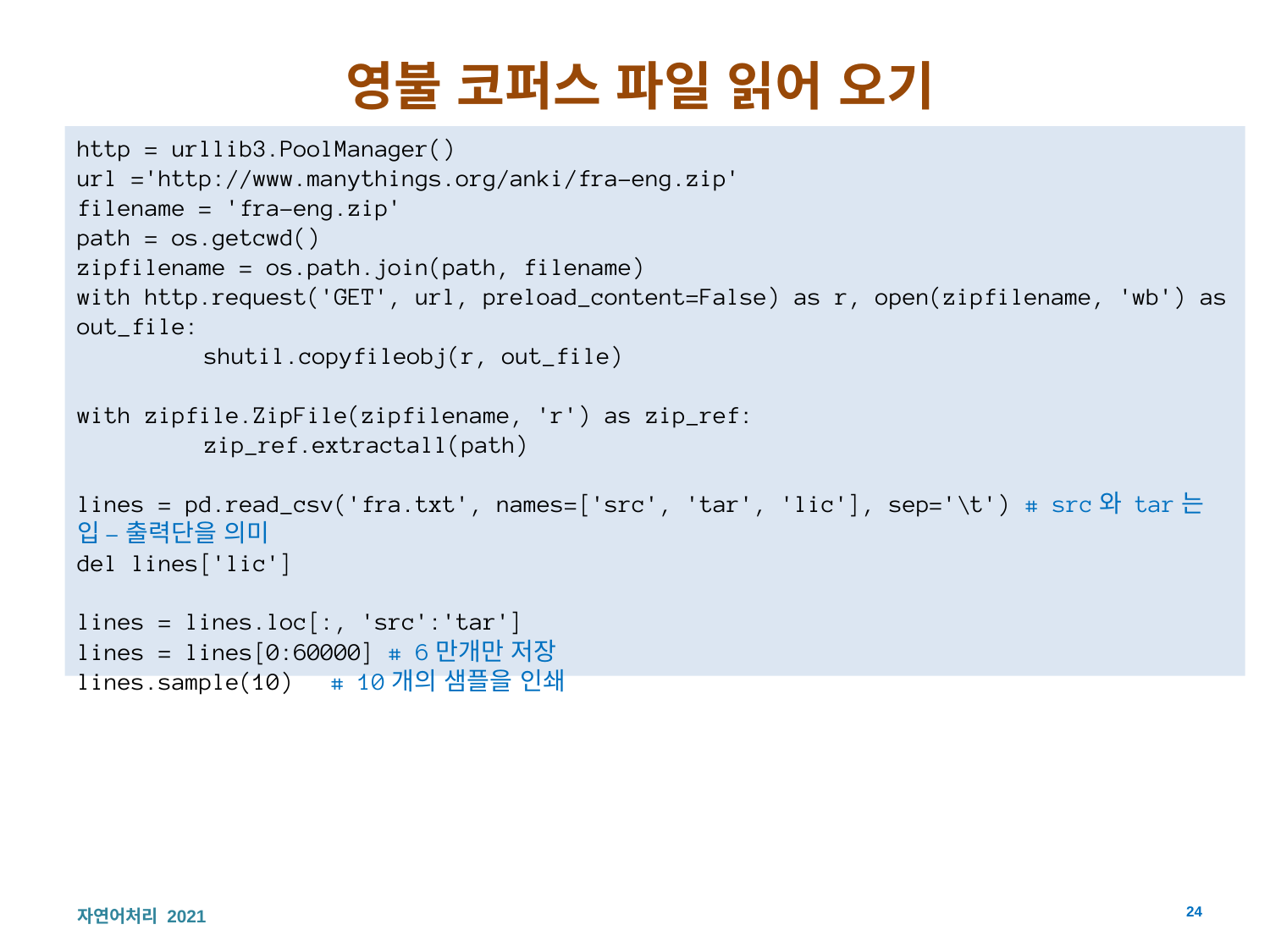

# 영불 코퍼스 파일 읽어 오기
http = urllib3.PoolManager()
url ='http://www.manythings.org/anki/fra-eng.zip'
filename = 'fra-eng.zip'
path = os.getcwd()
zipfilename = os.path.join(path, filename)
with http.request('GET', url, preload_content=False) as r, open(zipfilename, 'wb') as out_file:
	shutil.copyfileobj(r, out_file)

with zipfile.ZipFile(zipfilename, 'r') as zip_ref:
	zip_ref.extractall(path)

lines = pd.read_csv('fra.txt', names=['src', 'tar', 'lic'], sep='\t') # src와 tar는 입-출력단을 의미
del lines['lic']

lines = lines.loc[:, 'src':'tar']
lines = lines[0:60000] # 6만개만 저장
lines.sample(10)	# 10개의 샘플을 인쇄